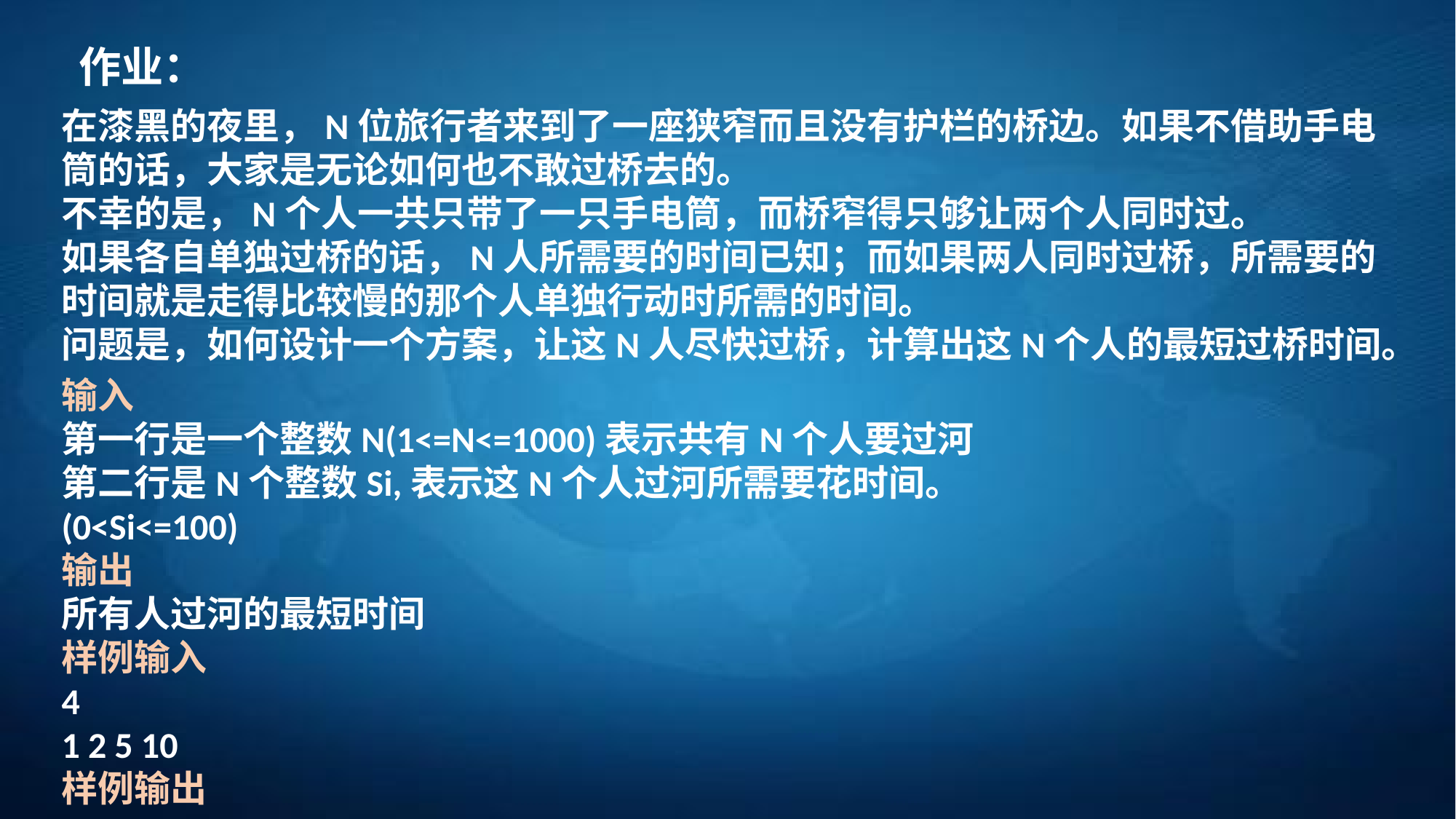

作业：
在漆黑的夜里，N位旅行者来到了一座狭窄而且没有护栏的桥边。如果不借助手电筒的话，大家是无论如何也不敢过桥去的。
不幸的是，N个人一共只带了一只手电筒，而桥窄得只够让两个人同时过。
如果各自单独过桥的话，N人所需要的时间已知；而如果两人同时过桥，所需要的时间就是走得比较慢的那个人单独行动时所需的时间。
问题是，如何设计一个方案，让这N人尽快过桥，计算出这N个人的最短过桥时间。
输入
第一行是一个整数N(1<=N<=1000)表示共有N个人要过河
第二行是N个整数Si,表示这N个人过河所需要花时间。(0<Si<=100)
输出
所有人过河的最短时间
样例输入
4
1 2 5 10
样例输出
17